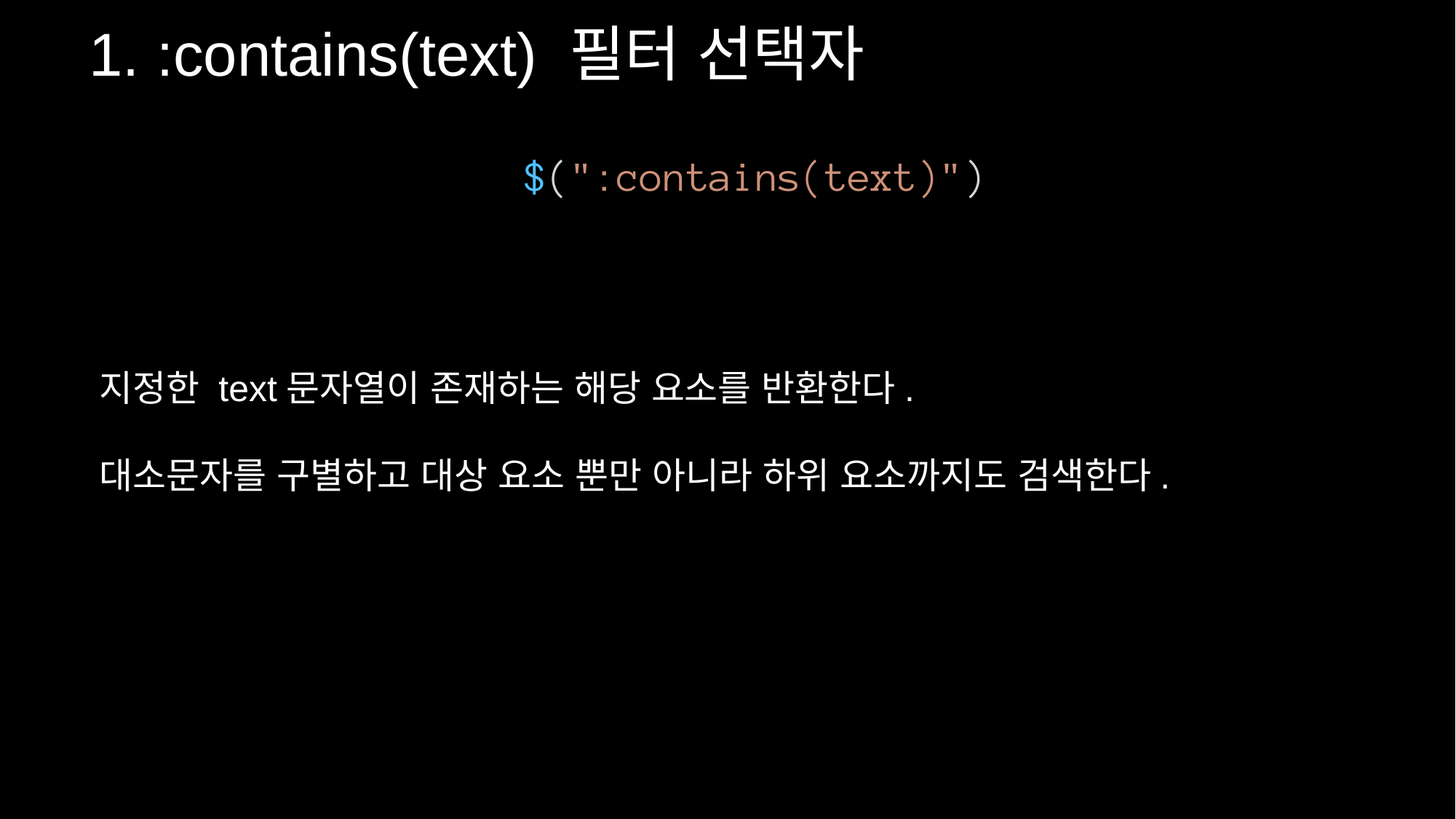

1. :contains(text) 필터 선택자
$(":contains(text)")
지정한 text문자열이 존재하는 해당 요소를 반환한다.

대소문자를 구별하고 대상 요소 뿐만 아니라 하위 요소까지도 검색한다.